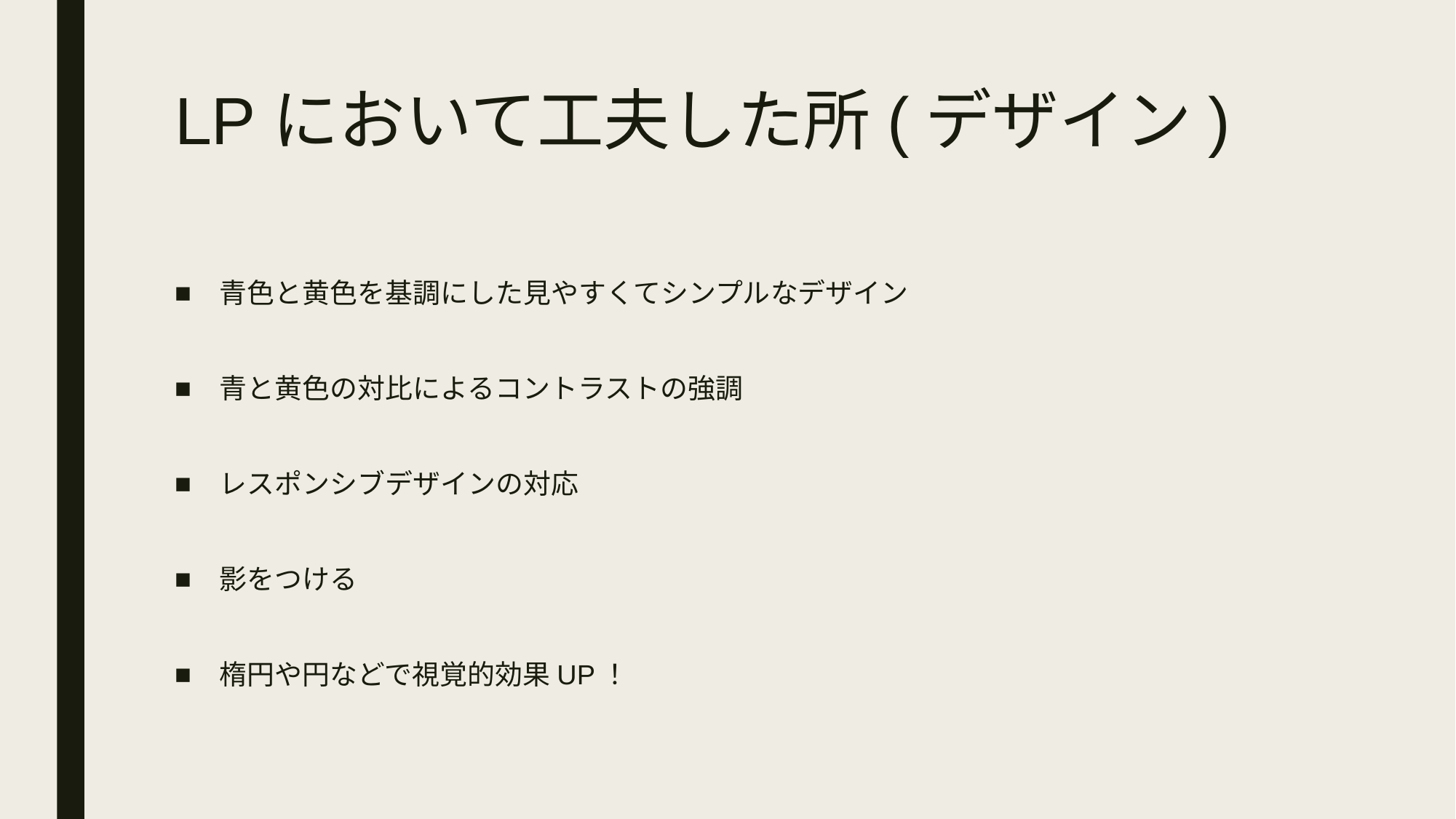

# LPにおいて工夫した所(デザイン)
青色と黄色を基調にした見やすくてシンプルなデザイン

青と黄色の対比によるコントラストの強調

レスポンシブデザインの対応

影をつける

楕円や円などで視覚的効果UP！